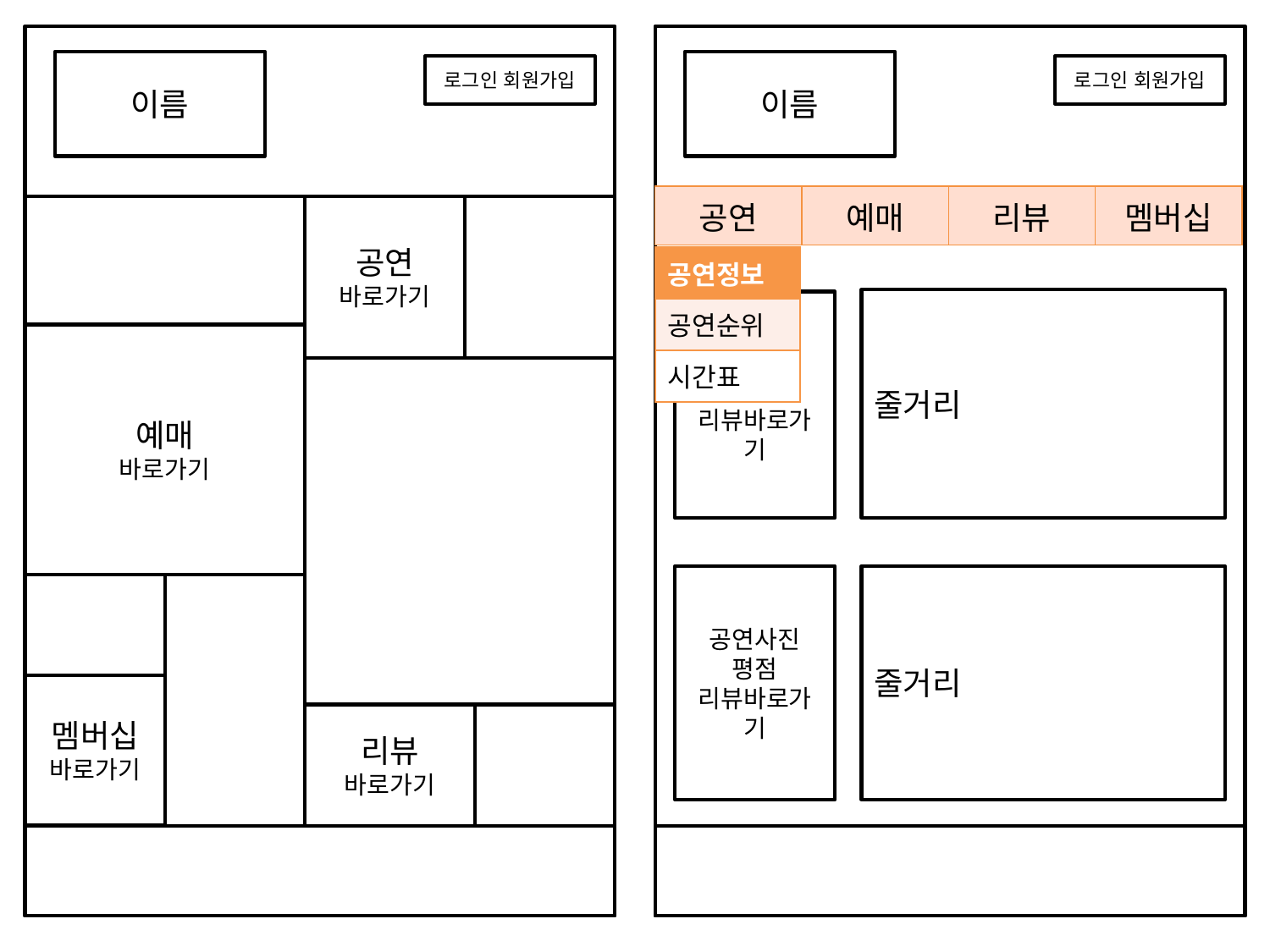

이름
로그인 회원가입

이름
로그인 회원가입

| 공연 | 예매 | 리뷰 | 멤버십 |
| --- | --- | --- | --- |

공연
바로가기

| 공연정보 |
| --- |
| 공연순위 |
| 시간표 |
줄거리
공연사진
평점
리뷰바로가기
예매
바로가기

공연사진
평점
리뷰바로가기
줄거리

멤버십
바로가기
리뷰
바로가기